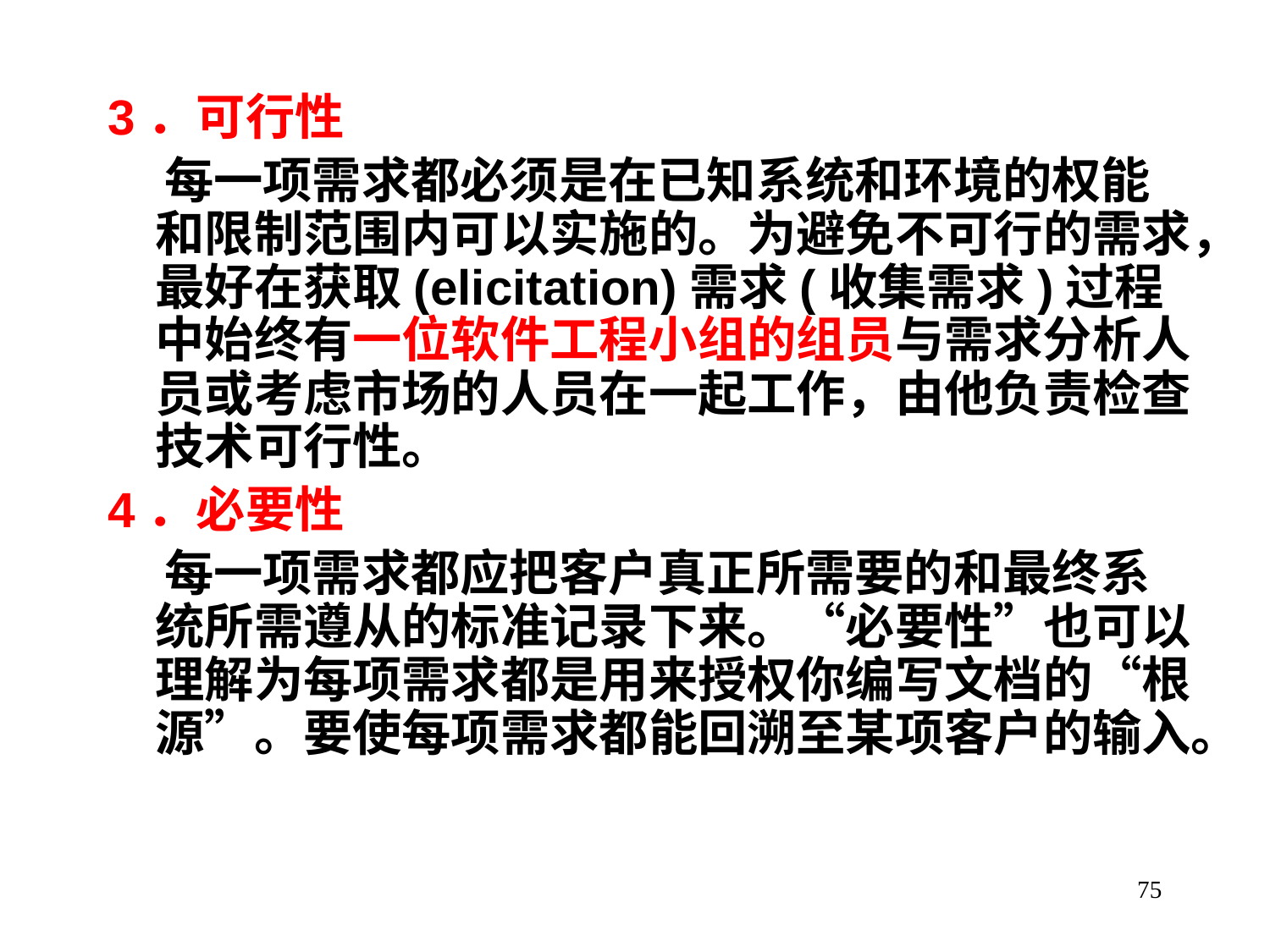

# 3．可行性
    每一项需求都必须是在已知系统和环境的权能和限制范围内可以实施的。为避免不可行的需求，最好在获取(elicitation)需求(收集需求)过程中始终有一位软件工程小组的组员与需求分析人员或考虑市场的人员在一起工作，由他负责检查技术可行性。
4．必要性
    每一项需求都应把客户真正所需要的和最终系统所需遵从的标准记录下来。“必要性”也可以理解为每项需求都是用来授权你编写文档的“根源”。要使每项需求都能回溯至某项客户的输入。

75